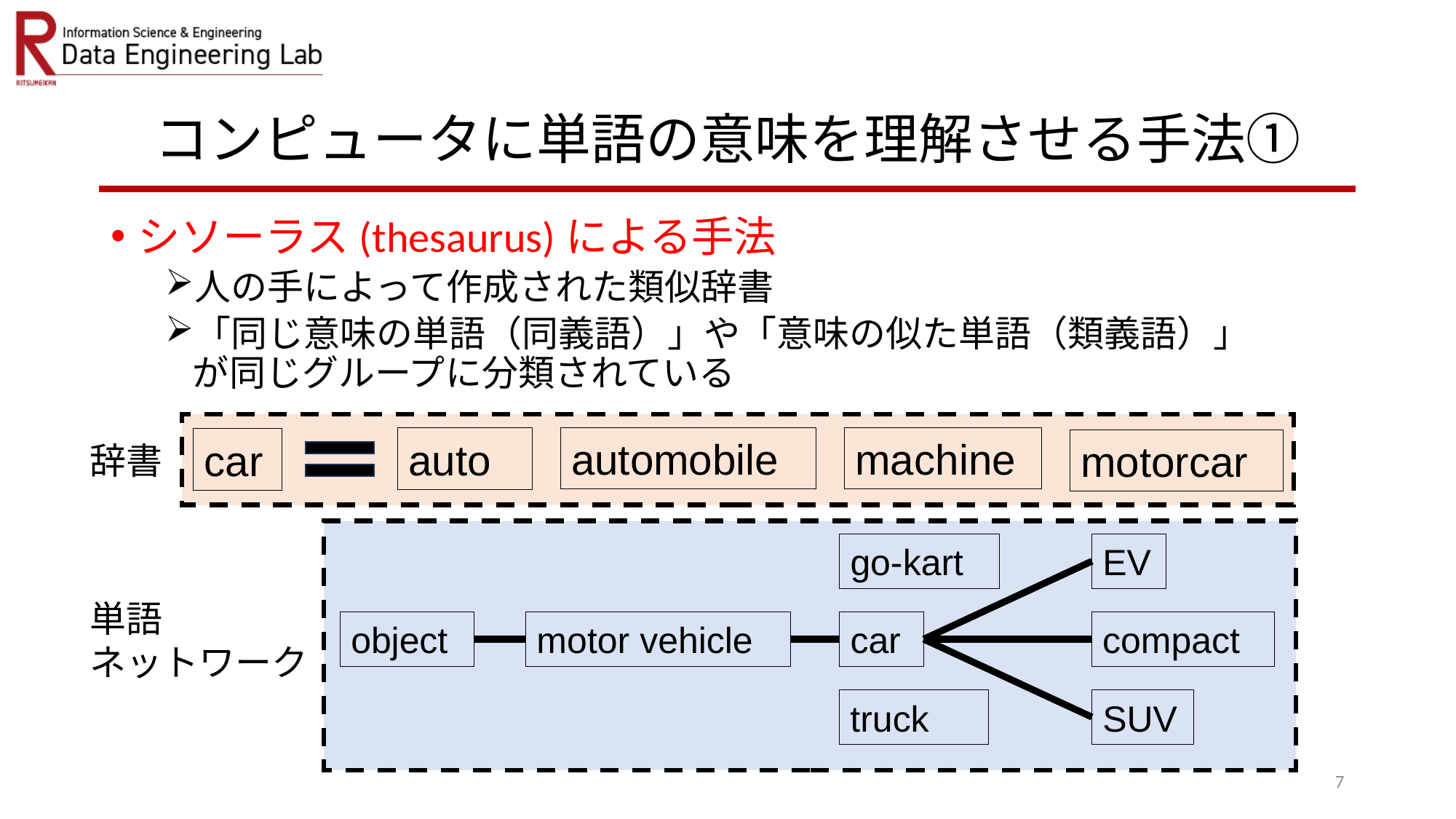

# コンピュータに単語の意味を理解させる手法①
シソーラス(thesaurus)による手法
人の手によって作成された類似辞書
「同じ意味の単語（同義語）」や「意味の似た単語（類義語）」
が同じグループに分類されている

automobile
machine
auto
car
motorcar
辞書

go-kart
EV
単語
ネットワーク
object
motor vehicle
car
compact
truck
SUV
7